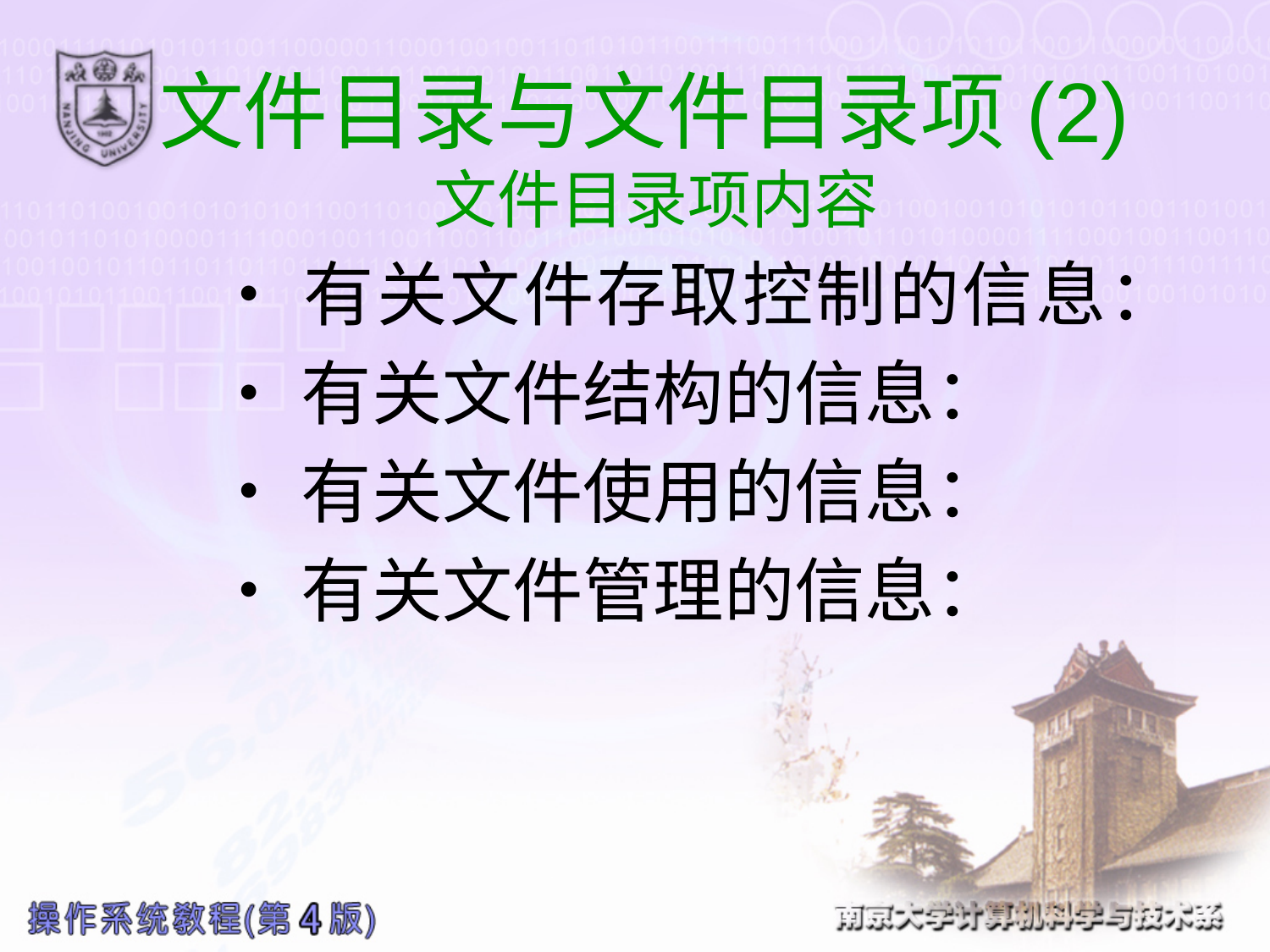

# 文件目录与文件目录项(2) 文件目录项内容
•有关文件存取控制的信息：
•有关文件结构的信息：
•有关文件使用的信息：
•有关文件管理的信息：